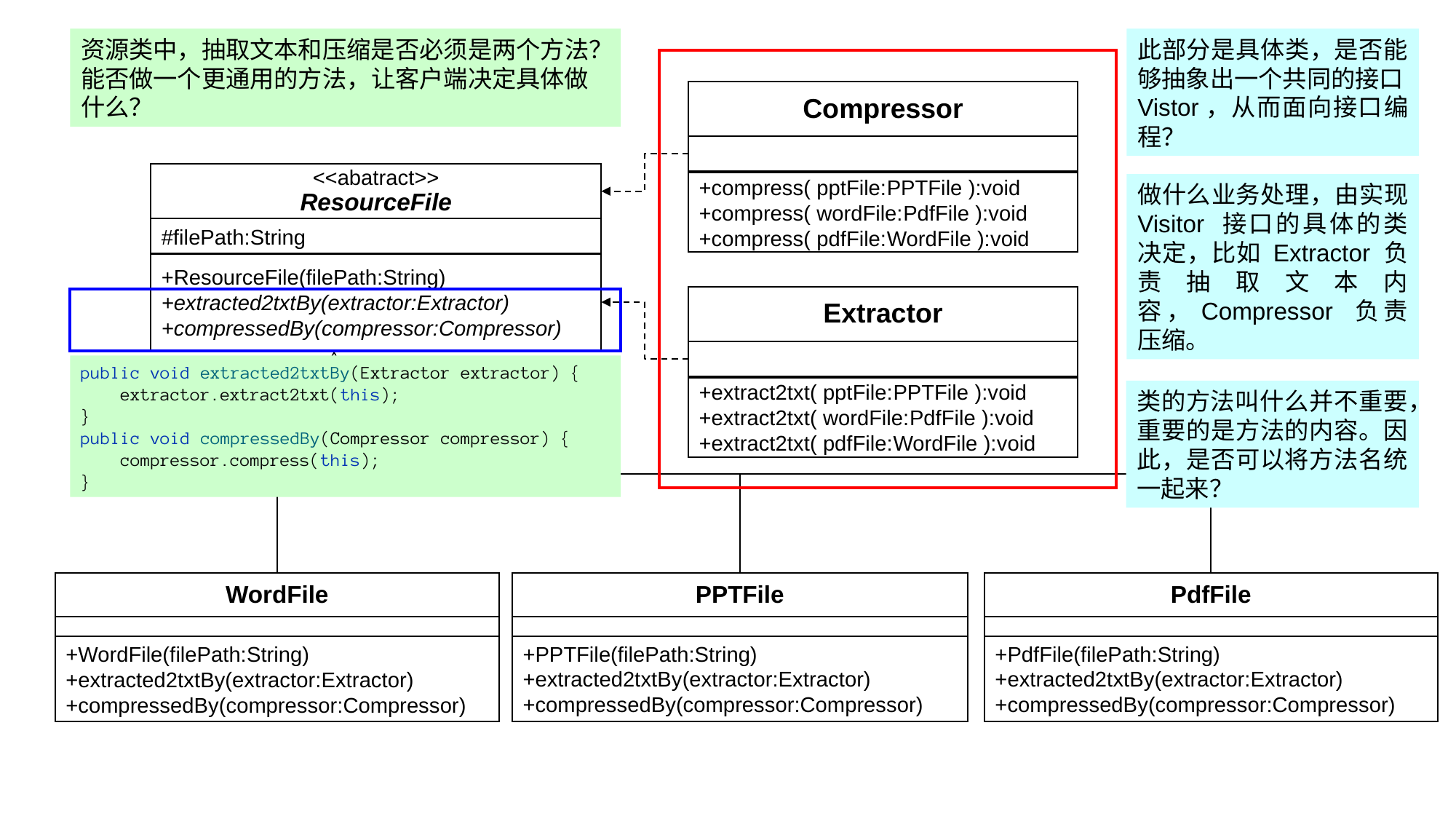

资源类中，抽取文本和压缩是否必须是两个方法？
能否做一个更通用的方法，让客户端决定具体做什么？
此部分是具体类，是否能够抽象出一个共同的接口Vistor，从而面向接口编程？

Compressor

+compress( pptFile:PPTFile ):void
+compress( wordFile:PdfFile ):void
+compress( pdfFile:WordFile ):void
<<abatract>>
ResourceFile
#filePath:String
+ResourceFile(filePath:String)
+extracted2txtBy(extractor:Extractor)
+compressedBy(compressor:Compressor)
做什么业务处理，由实现 Visitor 接口的具体的类决定，比如 Extractor 负责抽取文本内容，Compressor 负责压缩。
Extractor

+extract2txt( pptFile:PPTFile ):void
+extract2txt( wordFile:PdfFile ):void
+extract2txt( pdfFile:WordFile ):void

public void extracted2txtBy(Extractor extractor) {
    extractor.extract2txt(this);
}
public void compressedBy(Compressor compressor) {
    compressor.compress(this);
}
类的方法叫什么并不重要，重要的是方法的内容。因此，是否可以将方法名统一起来？
WordFile

+WordFile(filePath:String)
+extracted2txtBy(extractor:Extractor)
+compressedBy(compressor:Compressor)
PPTFile

+PPTFile(filePath:String)
+extracted2txtBy(extractor:Extractor)
+compressedBy(compressor:Compressor)
PdfFile

+PdfFile(filePath:String)
+extracted2txtBy(extractor:Extractor)
+compressedBy(compressor:Compressor)
40